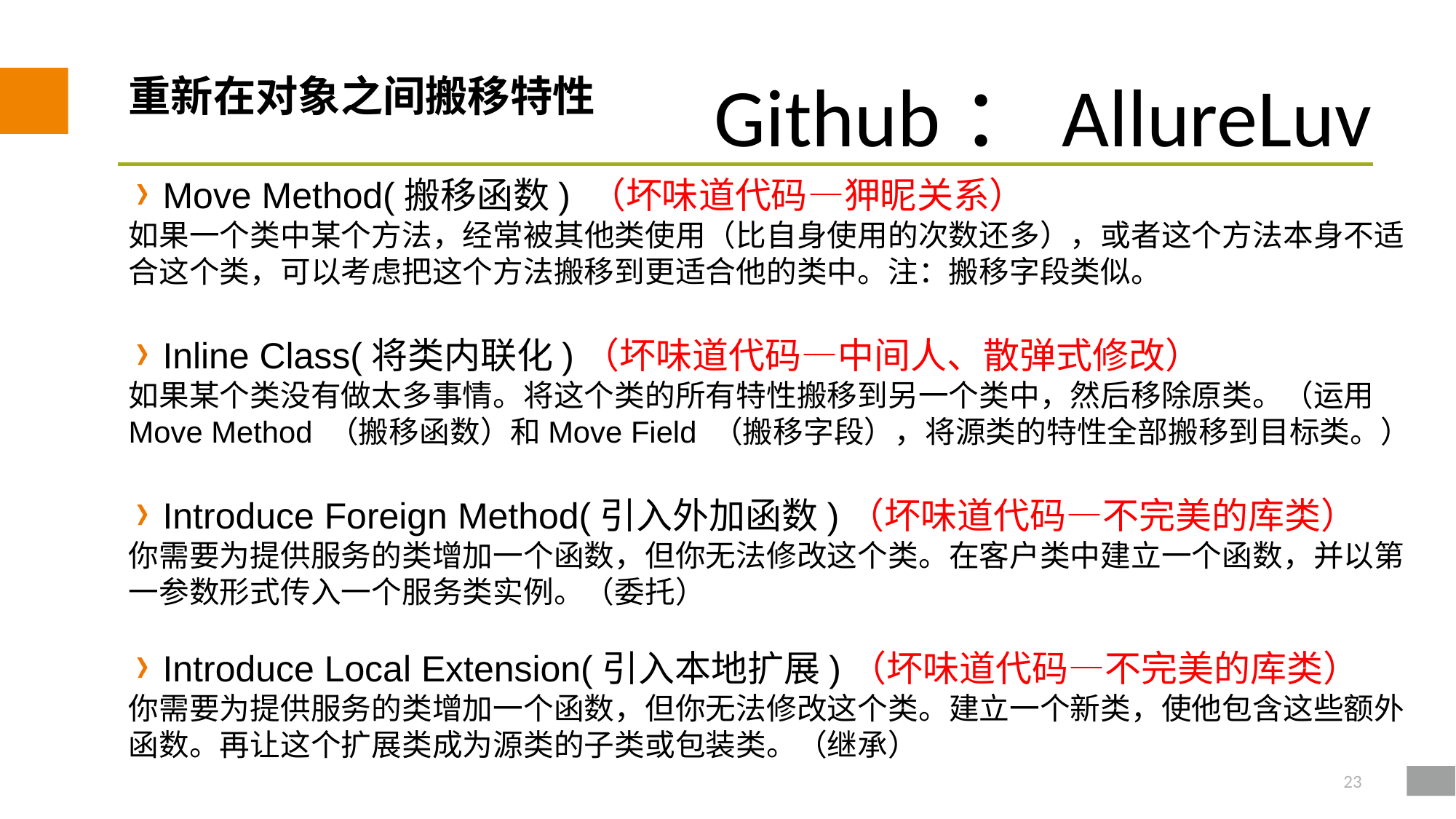

# 重新在对象之间搬移特性

Move Method(搬移函数) （坏味道代码—狎昵关系）
如果一个类中某个方法，经常被其他类使用（比自身使用的次数还多），或者这个方法本身不适合这个类，可以考虑把这个方法搬移到更适合他的类中。注：搬移字段类似。

Inline Class(将类内联化)（坏味道代码—中间人、散弹式修改）
如果某个类没有做太多事情。将这个类的所有特性搬移到另一个类中，然后移除原类。（运用 Move Method （搬移函数）和Move Field （搬移字段），将源类的特性全部搬移到目标类。）

Introduce Foreign Method(引入外加函数)（坏味道代码—不完美的库类）
你需要为提供服务的类增加一个函数，但你无法修改这个类。在客户类中建立一个函数，并以第一参数形式传入一个服务类实例。（委托）

Introduce Local Extension(引入本地扩展)（坏味道代码—不完美的库类）
你需要为提供服务的类增加一个函数，但你无法修改这个类。建立一个新类，使他包含这些额外函数。再让这个扩展类成为源类的子类或包装类。（继承）
23